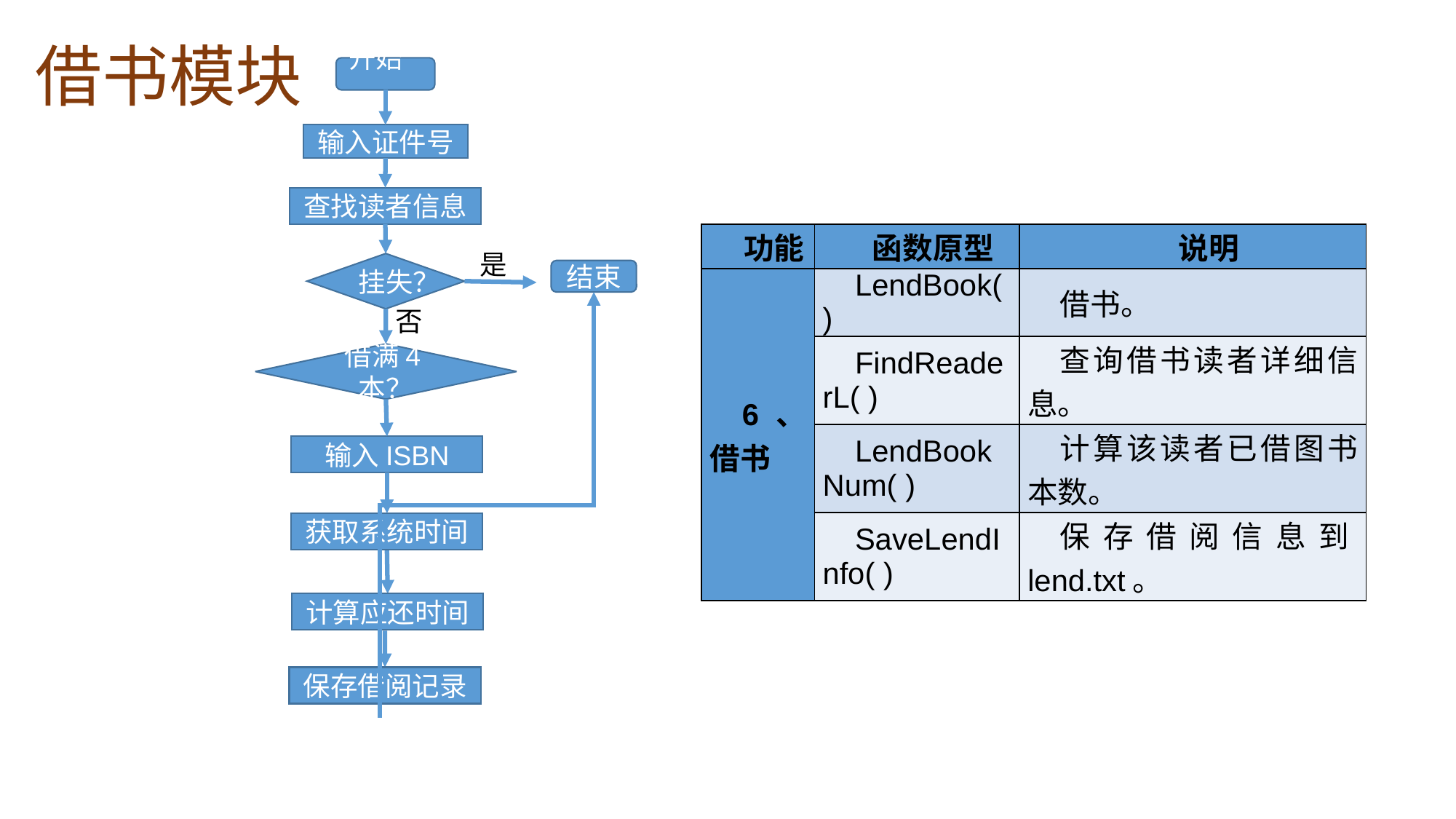

# 借书模块
开始
输入证件号
查找读者信息
是
挂失？
结束
否
借满4本？
输入ISBN
获取系统时间
计算应还时间
保存借阅记录
| 功能 | 函数原型 | 说明 |
| --- | --- | --- |
| 6、借书 | LendBook( ) | 借书。 |
|  | FindReaderL( ) | 查询借书读者详细信息。 |
|  | LendBookNum( ) | 计算该读者已借图书本数。 |
|  | SaveLendInfo( ) | 保存借阅信息到lend.txt。 |